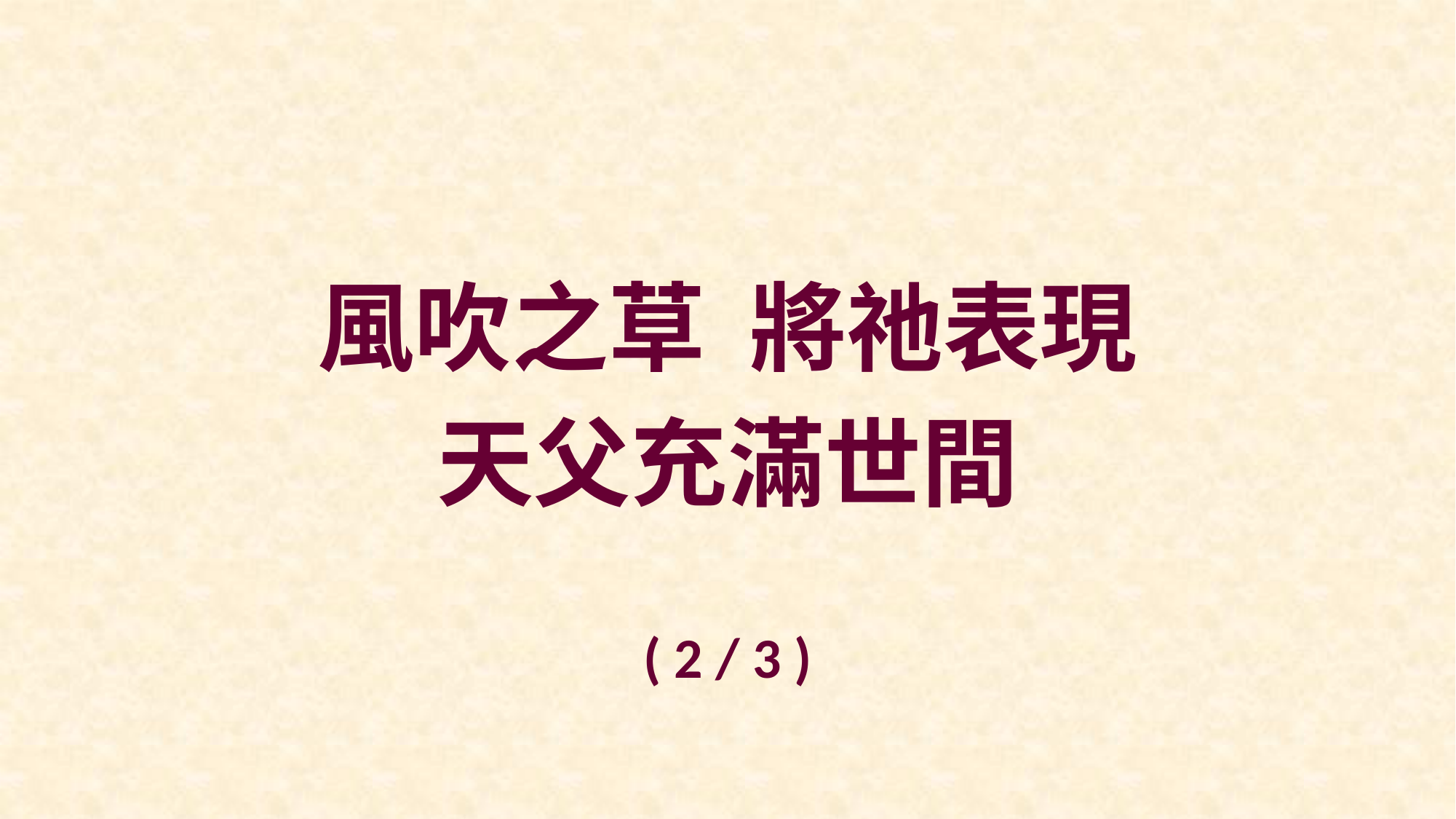

風吹之草  將祂表現
天父充滿世間
( 2 / 3 )